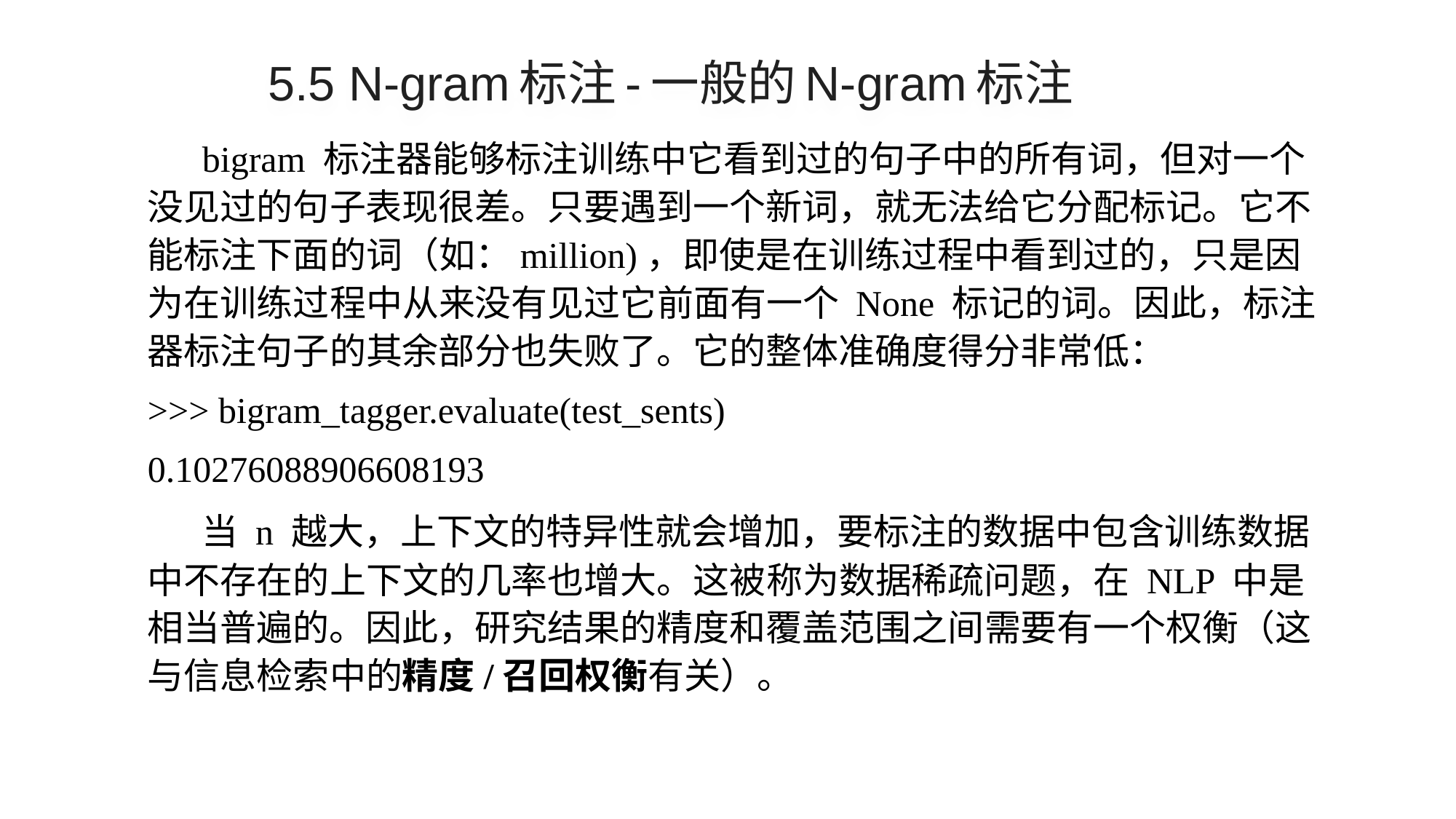

# 5.5 N-gram标注-一般的N-gram标注
bigram 标注器能够标注训练中它看到过的句子中的所有词，但对一个没见过的句子表现很差。只要遇到一个新词，就无法给它分配标记。它不能标注下面的词（如：million)，即使是在训练过程中看到过的，只是因为在训练过程中从来没有见过它前面有一个 None 标记的词。因此，标注器标注句子的其余部分也失败了。它的整体准确度得分非常低：
>>> bigram_tagger.evaluate(test_sents)
0.10276088906608193
当 n 越大，上下文的特异性就会增加，要标注的数据中包含训练数据中不存在的上下文的几率也增大。这被称为数据稀疏问题，在 NLP 中是相当普遍的。因此，研究结果的精度和覆盖范围之间需要有一个权衡（这与信息检索中的精度/召回权衡有关）。